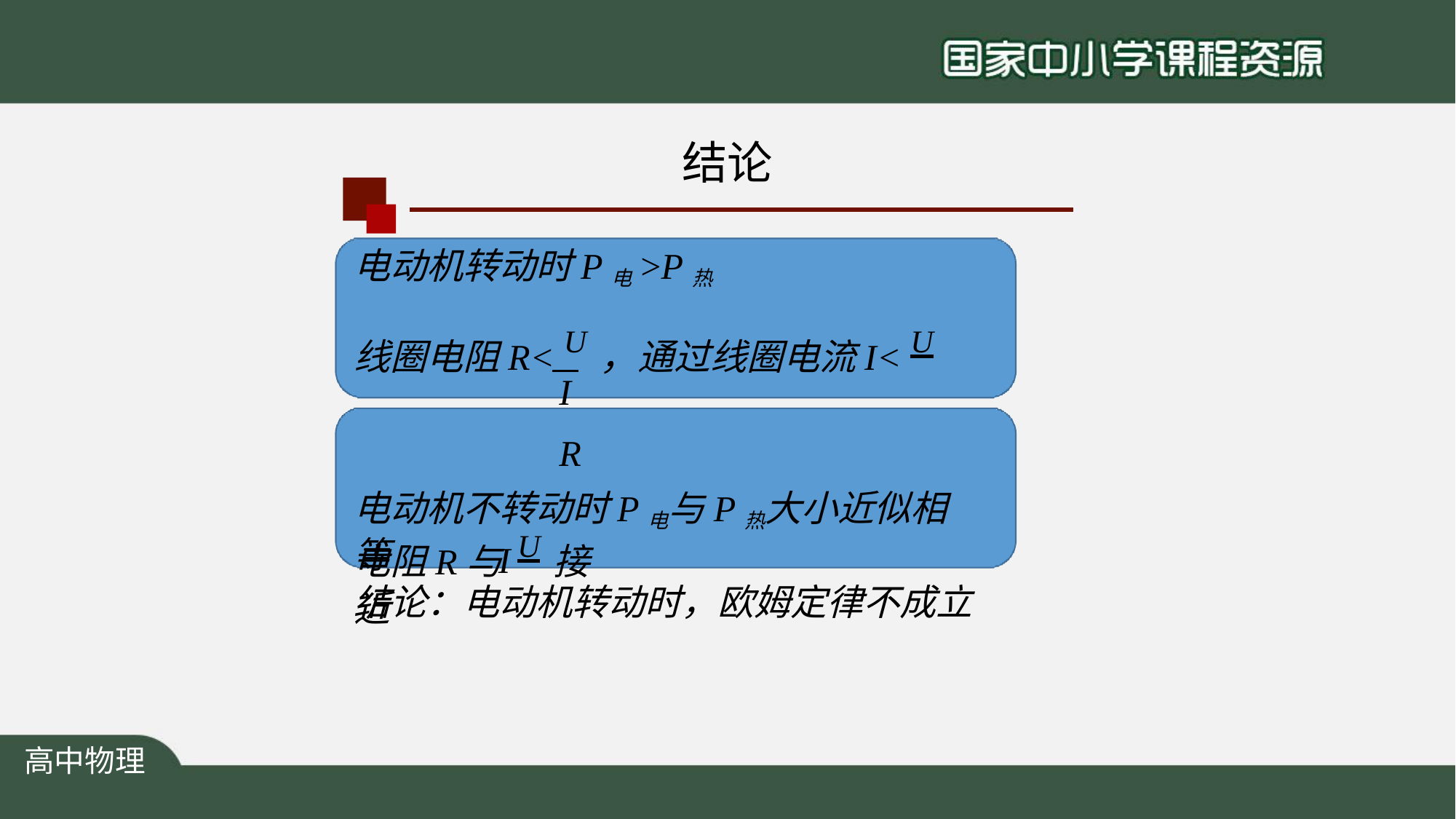

# 结论

电动机转动时P电>P热

线圈电阻R< U，通过线圈电流I< U
I	R
电动机不转动时P电与P热大小近似相等

电阻R与U接近
I
结论：电动机转动时，欧姆定律不成立
高中物理